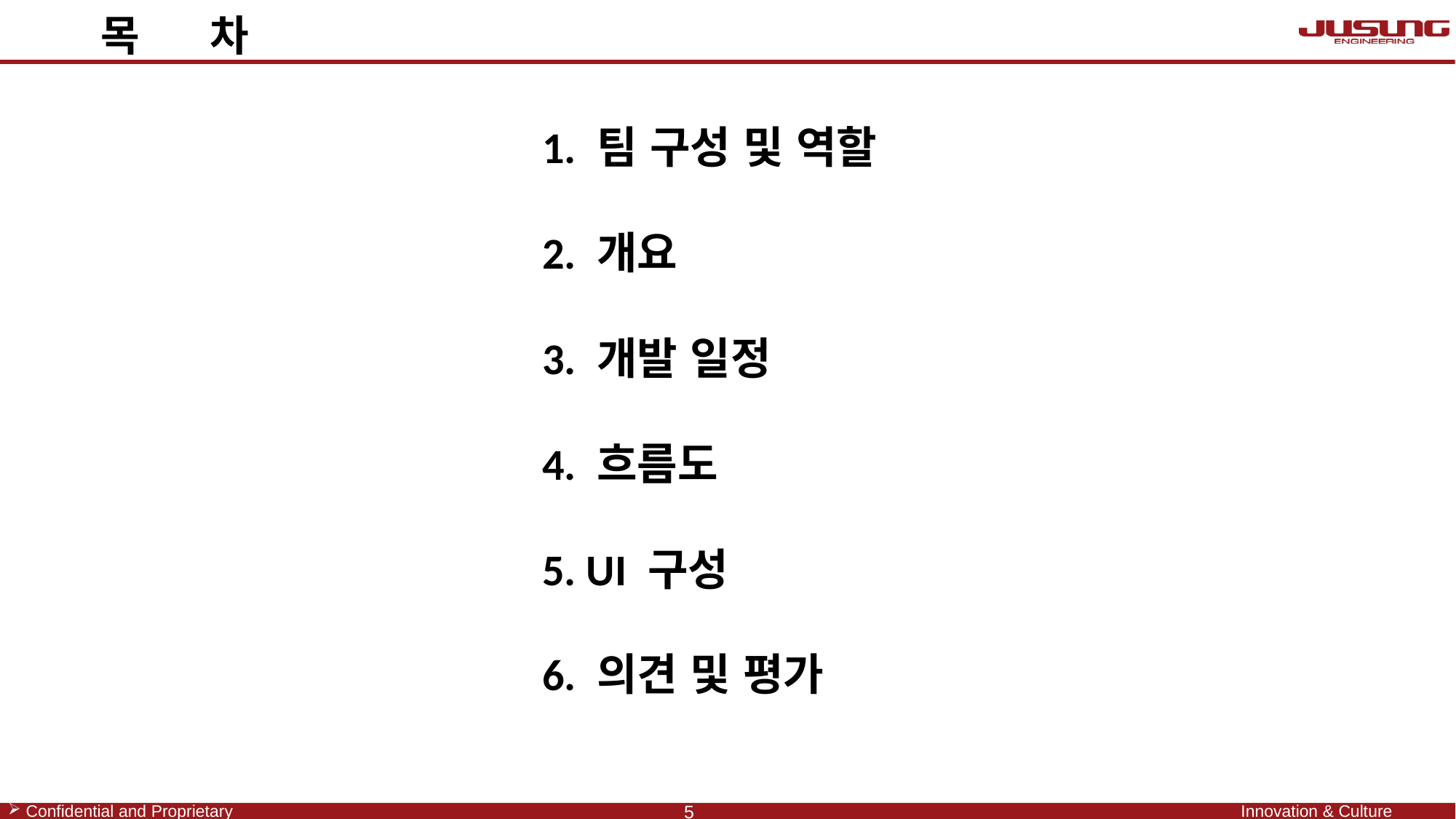

목	차
1. 팀 구성 및 역할

2. 개요

3. 개발 일정

4. 흐름도

5. UI 구성

6. 의견 및 평가
5